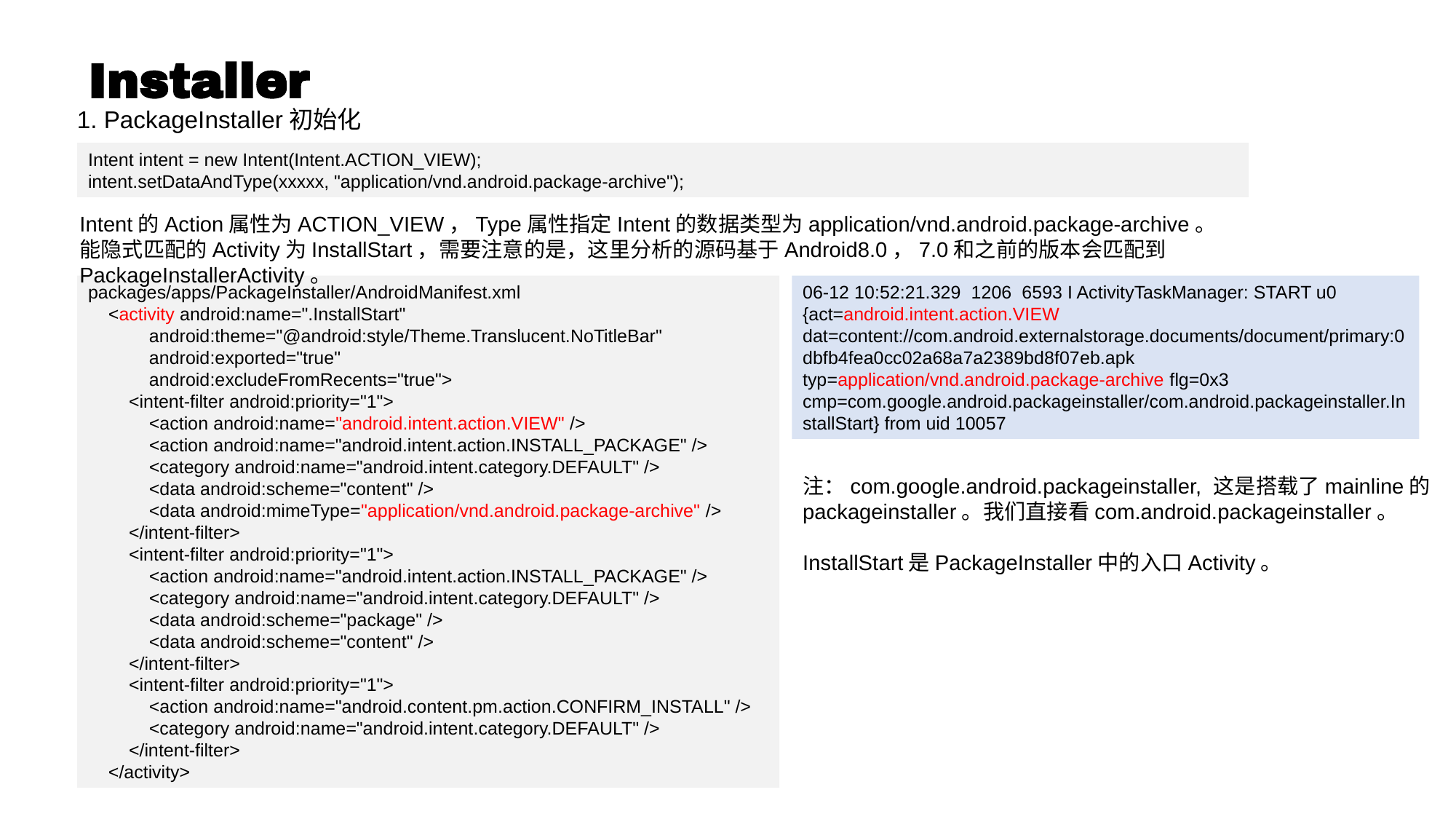

# Installer
1. PackageInstaller初始化
Intent intent = new Intent(Intent.ACTION_VIEW);
intent.setDataAndType(xxxxx, "application/vnd.android.package-archive");
Intent的Action属性为ACTION_VIEW，Type属性指定Intent的数据类型为application/vnd.android.package-archive。
能隐式匹配的Activity为InstallStart，需要注意的是，这里分析的源码基于Android8.0，7.0和之前的版本会匹配到PackageInstallerActivity。
packages/apps/PackageInstaller/AndroidManifest.xml
    <activity android:name=".InstallStart"
            android:theme="@android:style/Theme.Translucent.NoTitleBar"
            android:exported="true"
            android:excludeFromRecents="true">
        <intent-filter android:priority="1">
            <action android:name="android.intent.action.VIEW" />
            <action android:name="android.intent.action.INSTALL_PACKAGE" />
            <category android:name="android.intent.category.DEFAULT" />
            <data android:scheme="content" />
            <data android:mimeType="application/vnd.android.package-archive" />
        </intent-filter>
        <intent-filter android:priority="1">
            <action android:name="android.intent.action.INSTALL_PACKAGE" />
            <category android:name="android.intent.category.DEFAULT" />
            <data android:scheme="package" />
            <data android:scheme="content" />
        </intent-filter>
        <intent-filter android:priority="1">
            <action android:name="android.content.pm.action.CONFIRM_INSTALL" />
            <category android:name="android.intent.category.DEFAULT" />
        </intent-filter>
    </activity>
06-12 10:52:21.329  1206  6593 I ActivityTaskManager: START u0 {act=android.intent.action.VIEW dat=content://com.android.externalstorage.documents/document/primary:0dbfb4fea0cc02a68a7a2389bd8f07eb.apk typ=application/vnd.android.package-archive flg=0x3 cmp=com.google.android.packageinstaller/com.android.packageinstaller.InstallStart} from uid 10057
注：com.google.android.packageinstaller, 这是搭载了mainline的packageinstaller。我们直接看com.android.packageinstaller。

InstallStart是PackageInstaller中的入口Activity。